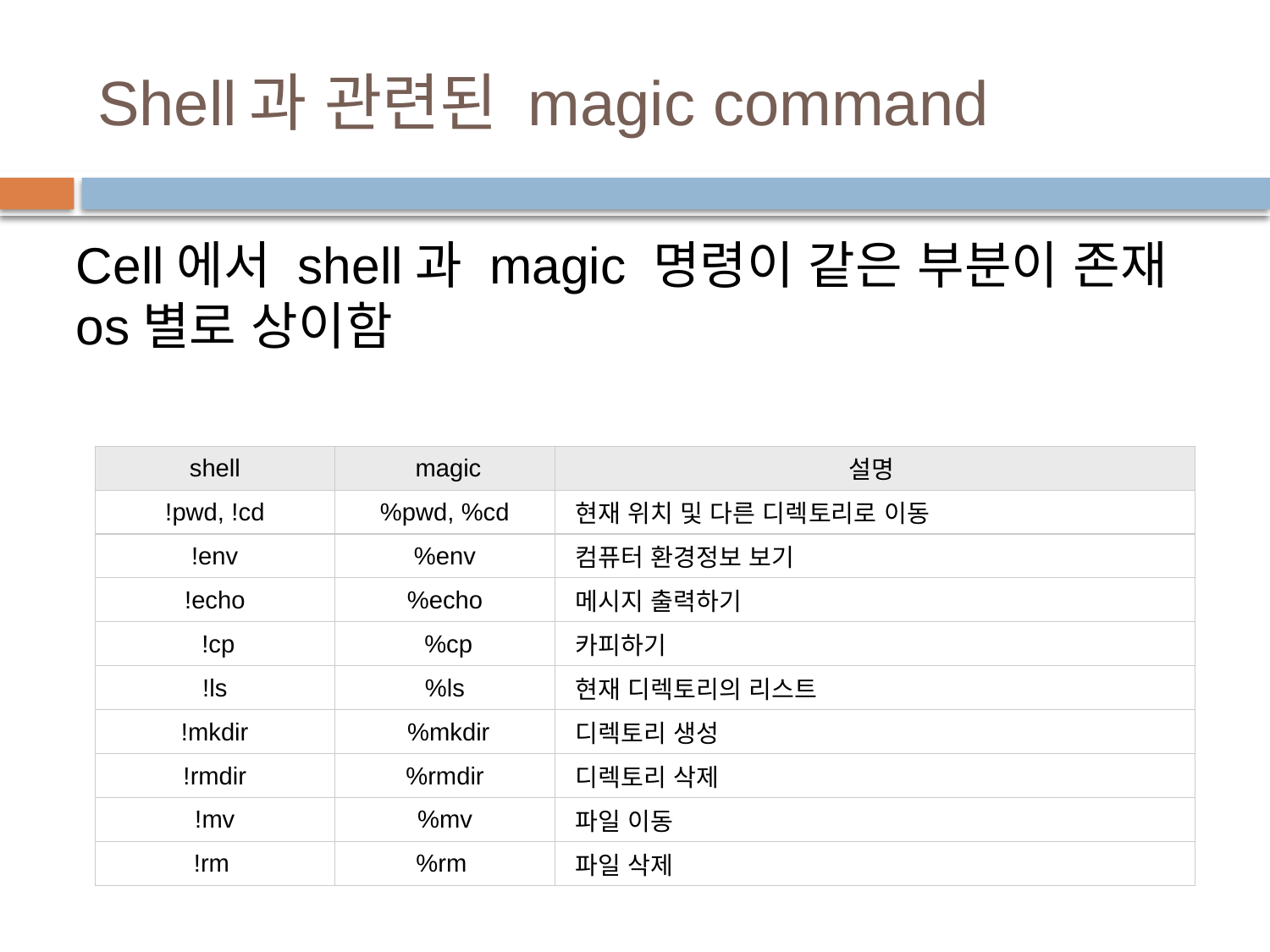

# Shell과 관련된 magic command
Cell에서 shell과 magic 명령이 같은 부분이 존재 os별로 상이함
| shell | magic | 설명 |
| --- | --- | --- |
| !pwd, !cd | %pwd, %cd | 현재 위치 및 다른 디렉토리로 이동 |
| !env | %env | 컴퓨터 환경정보 보기 |
| !echo | %echo | 메시지 출력하기 |
| !cp | %cp | 카피하기 |
| !ls | %ls | 현재 디렉토리의 리스트 |
| !mkdir | %mkdir | 디렉토리 생성 |
| !rmdir | %rmdir | 디렉토리 삭제 |
| !mv | %mv | 파일 이동 |
| !rm | %rm | 파일 삭제 |